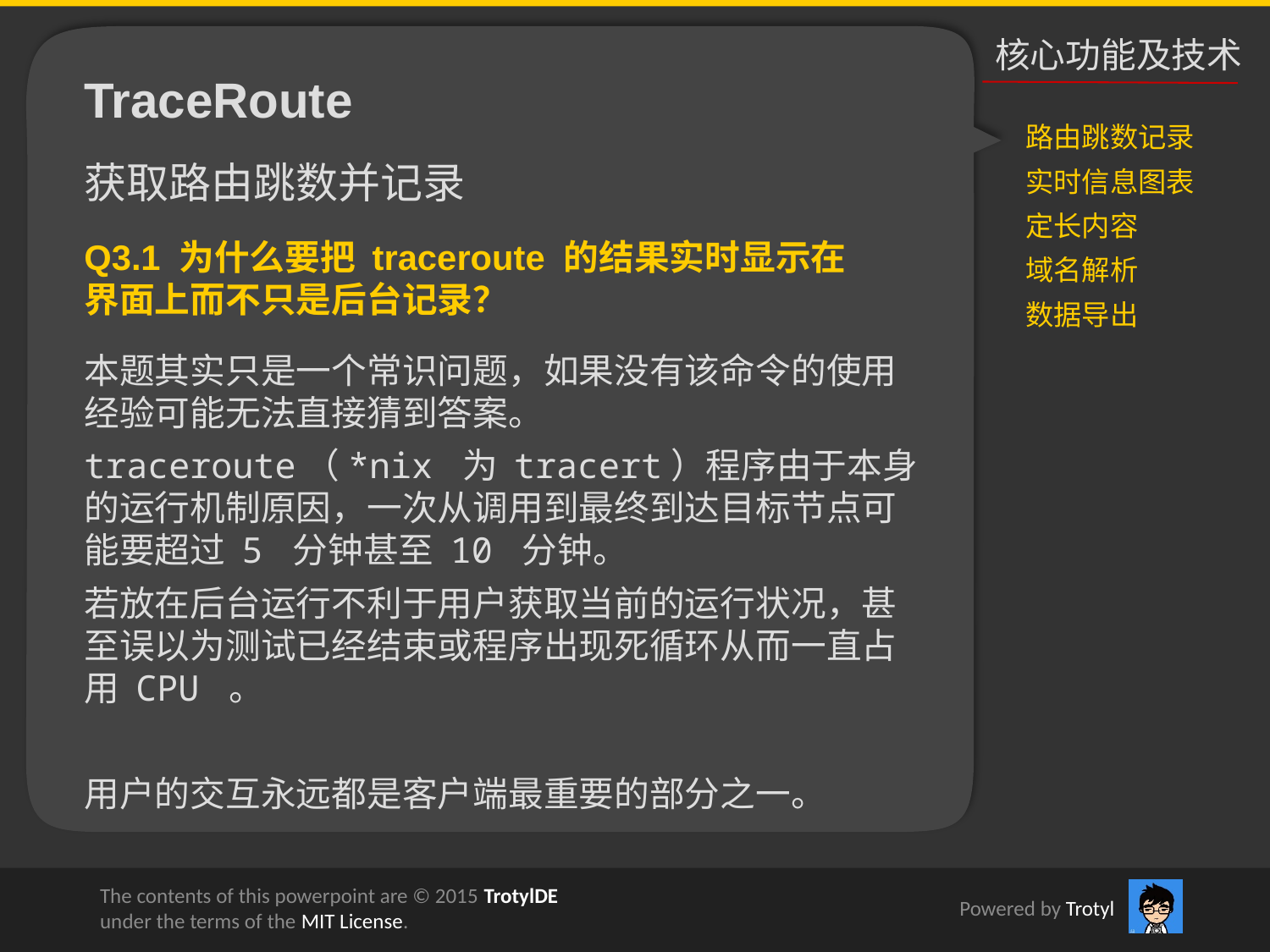

核心功能及技术
TraceRoute
路由跳数记录
实时信息图表
定长内容
域名解析
数据导出
获取路由跳数并记录
Q3.1 为什么要把 traceroute 的结果实时显示在界面上而不只是后台记录？
本题其实只是一个常识问题，如果没有该命令的使用经验可能无法直接猜到答案。
traceroute（*nix 为 tracert）程序由于本身的运行机制原因，一次从调用到最终到达目标节点可能要超过 5 分钟甚至 10 分钟。
若放在后台运行不利于用户获取当前的运行状况，甚至误以为测试已经结束或程序出现死循环从而一直占用 CPU 。

用户的交互永远都是客户端最重要的部分之一。